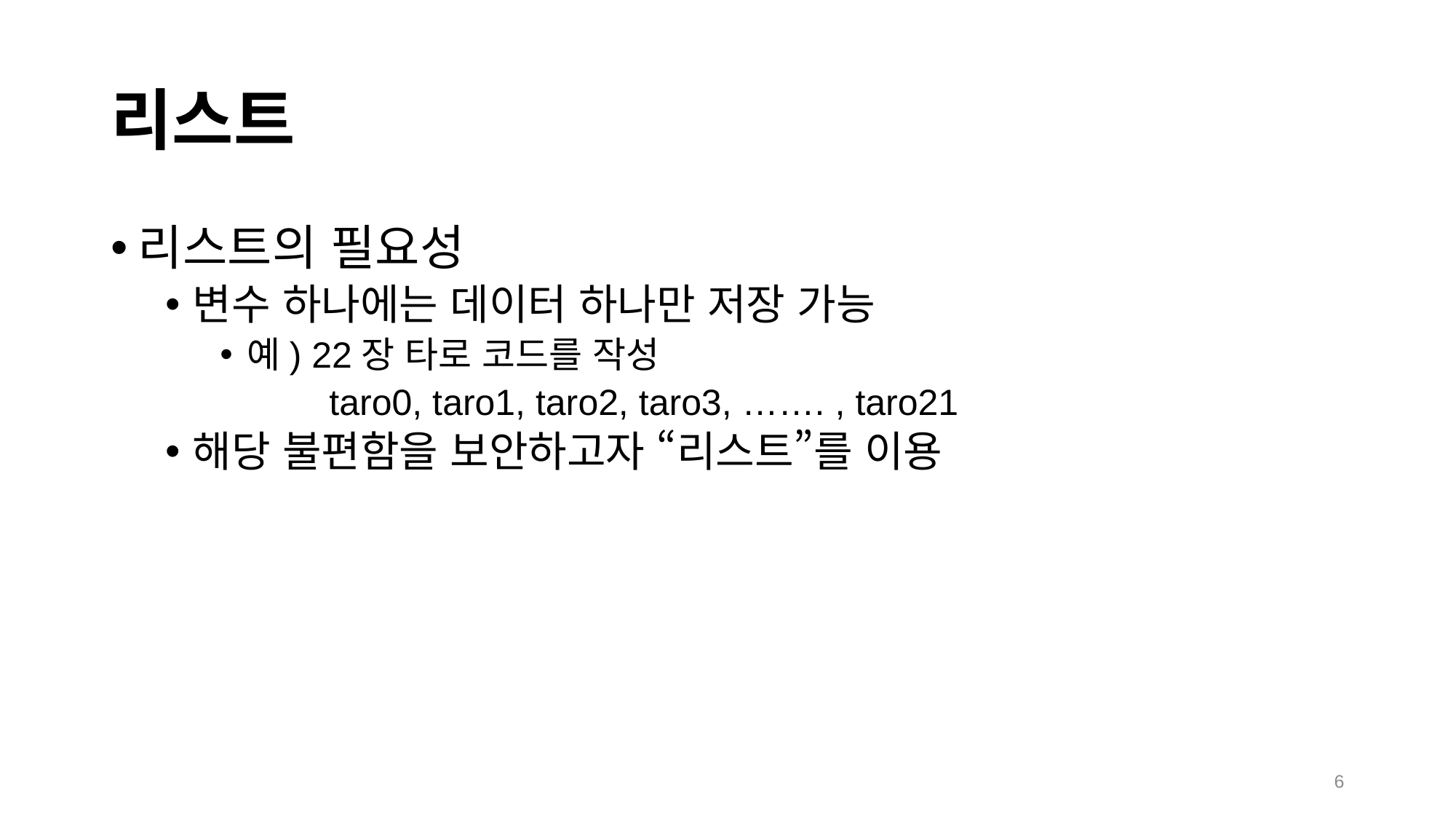

# 리스트
리스트의 필요성
변수 하나에는 데이터 하나만 저장 가능
예) 22장 타로 코드를 작성
	taro0, taro1, taro2, taro3, ……. , taro21
해당 불편함을 보안하고자 “리스트”를 이용

6